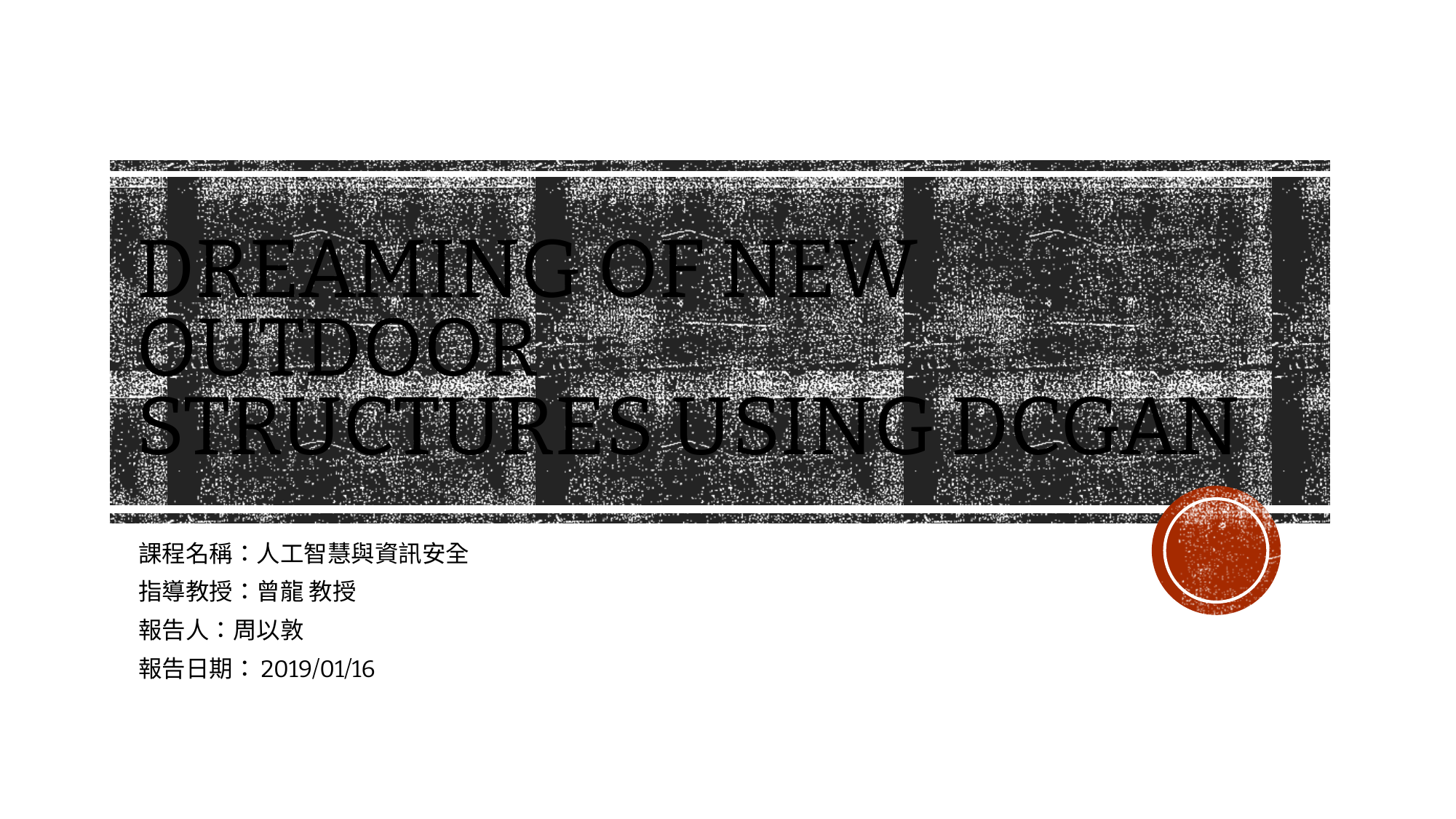

# Dreaming of New Outdoor Structures Using DCGAN
課程名稱：人工智慧與資訊安全
指導教授：曾龍 教授
報告人：周以敦
報告日期：2019/01/16